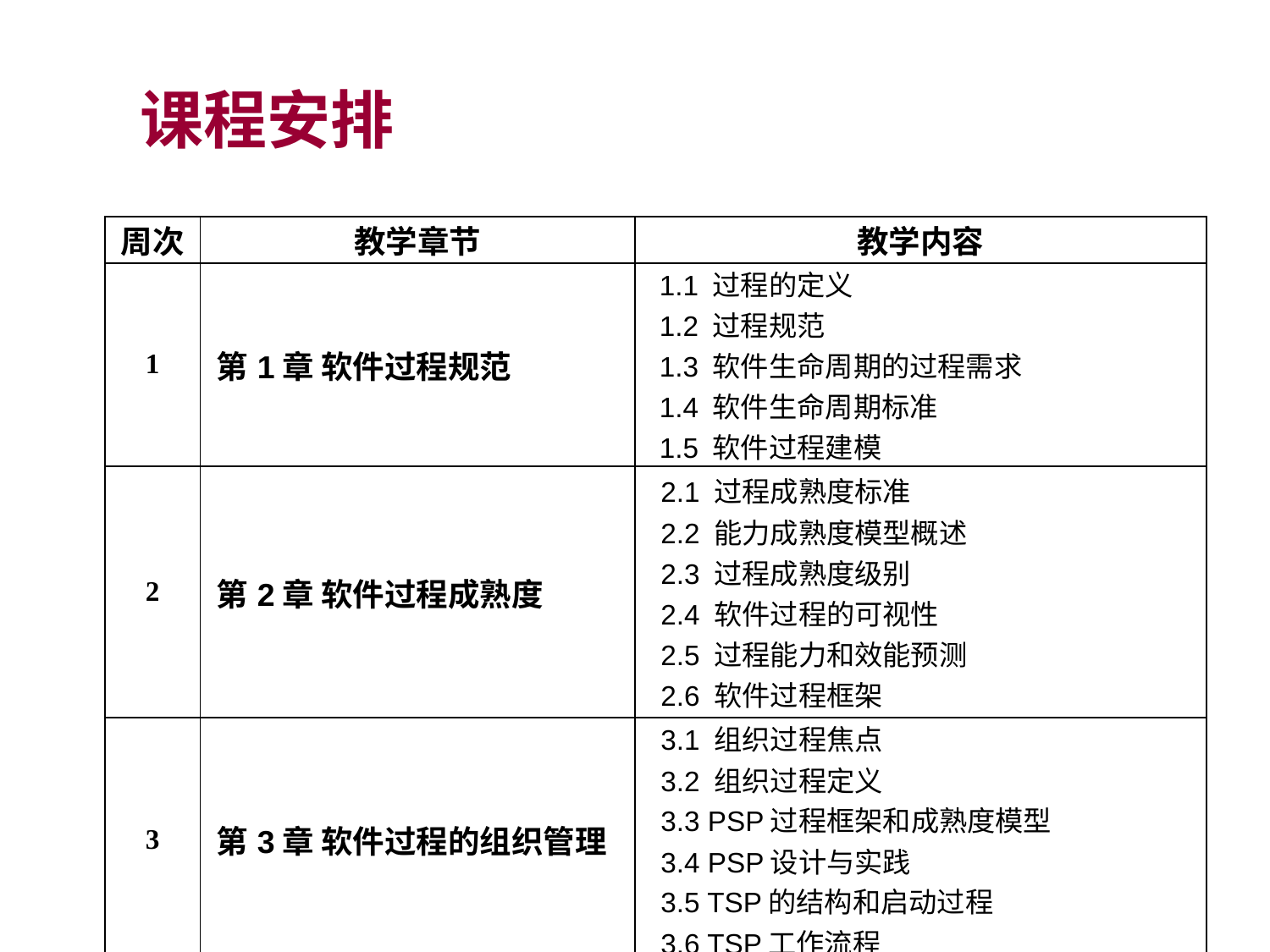

课程安排
| 周次 | 教学章节 | 教学内容 |
| --- | --- | --- |
| 1 | 第1章 软件过程规范 | 1.1 过程的定义 1.2 过程规范 1.3 软件生命周期的过程需求 1.4 软件生命周期标准 1.5 软件过程建模 |
| 2 | 第2章 软件过程成熟度 | 2.1 过程成熟度标准 2.2 能力成熟度模型概述 2.3 过程成熟度级别 2.4 软件过程的可视性 2.5 过程能力和效能预测 2.6 软件过程框架 |
| 3 | 第3章 软件过程的组织管理 | 3.1 组织过程焦点 3.2 组织过程定义 3.3 PSP过程框架和成熟度模型 3.4 PSP设计与实践 3.5 TSP的结构和启动过程 3.6 TSP工作流程 |